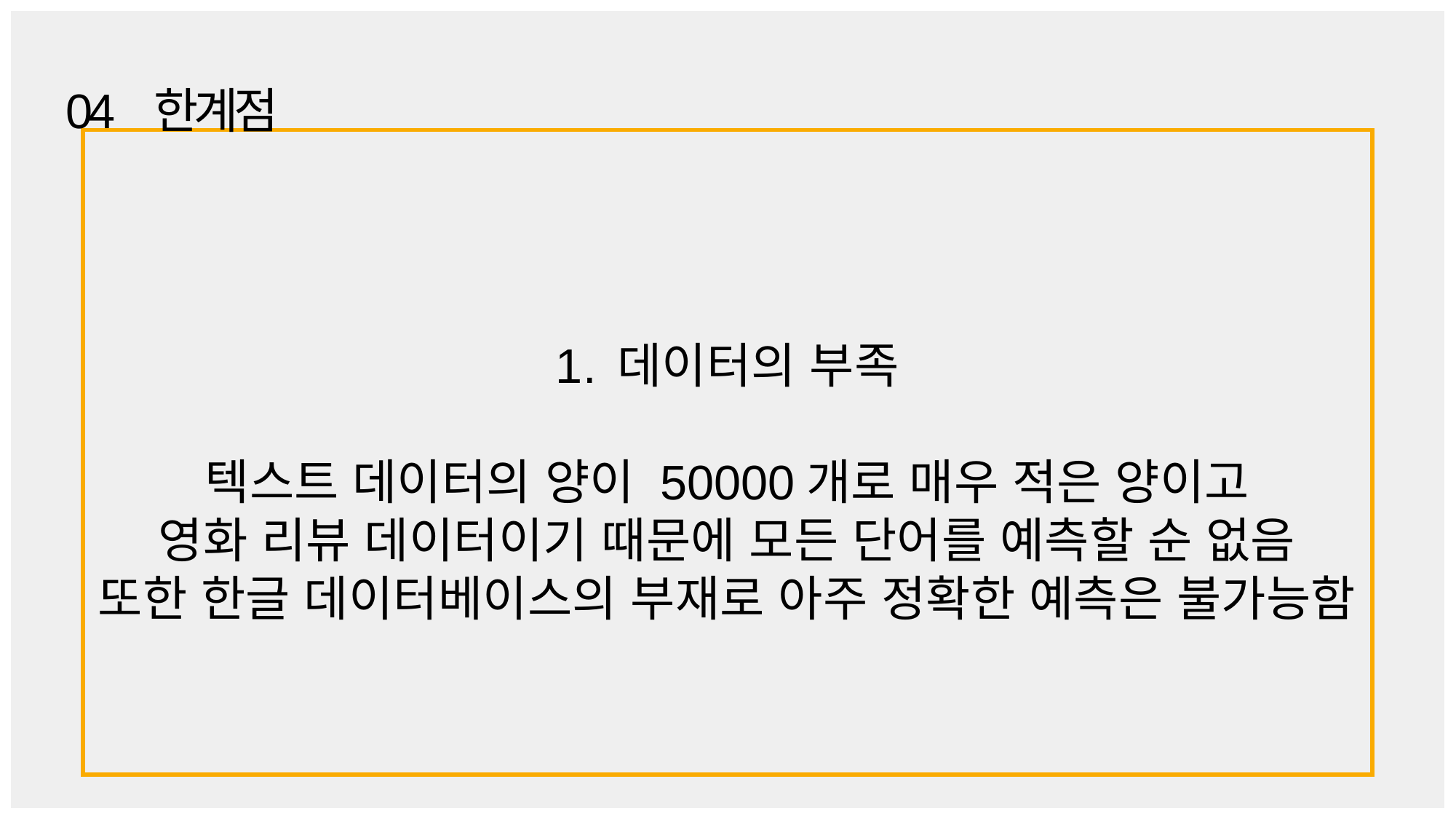

04   한계점

데이터의 부족

텍스트 데이터의 양이 50000개로 매우 적은 양이고
영화 리뷰 데이터이기 때문에 모든 단어를 예측할 순 없음
또한 한글 데이터베이스의 부재로 아주 정확한 예측은 불가능함